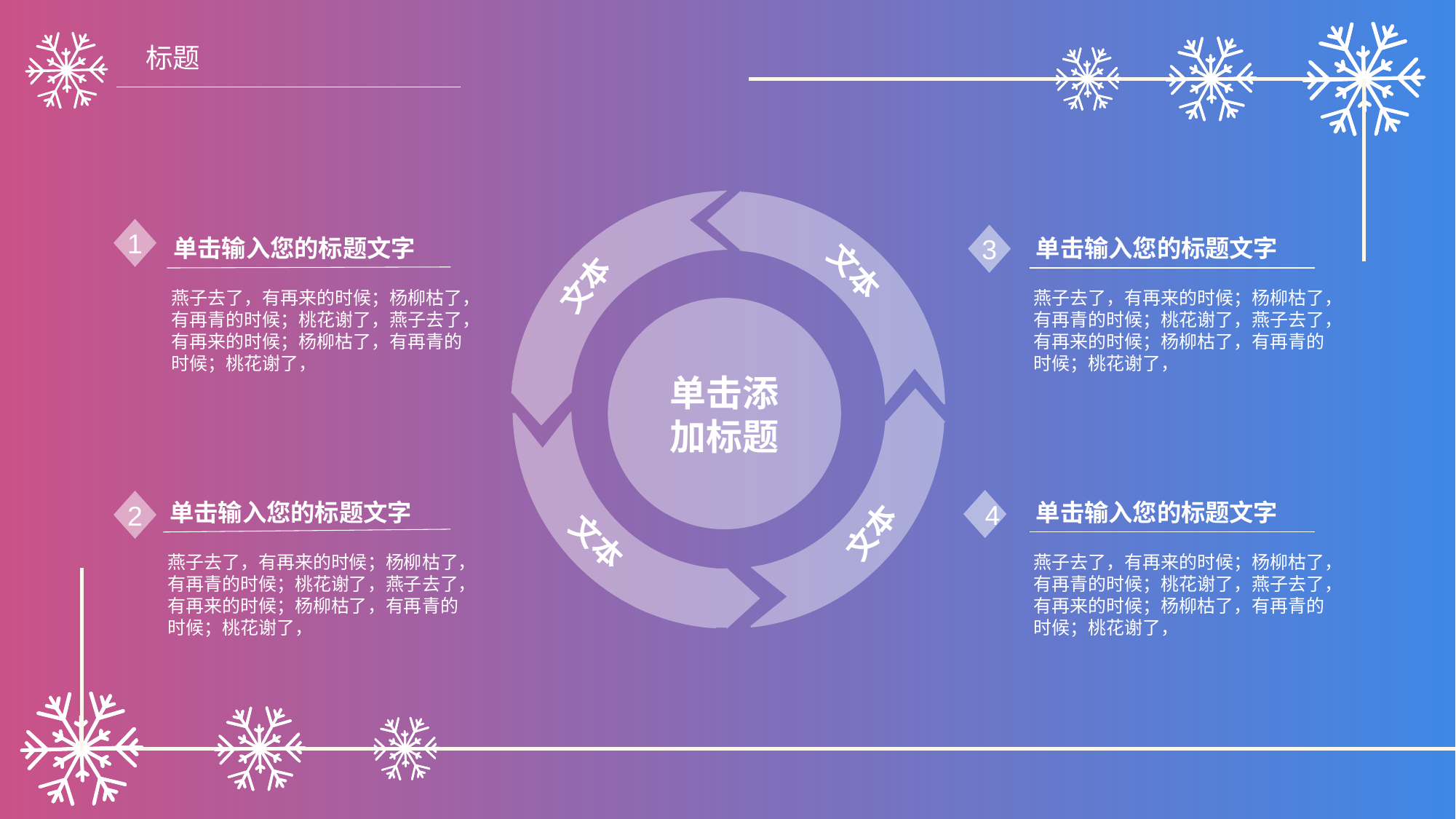

标题

文本
文本
单击添加标题
文本
文本
1
3
单击输入您的标题文字
单击输入您的标题文字
燕子去了，有再来的时候；杨柳枯了，有再青的时候；桃花谢了，燕子去了，有再来的时候；杨柳枯了，有再青的时候；桃花谢了，
燕子去了，有再来的时候；杨柳枯了，有再青的时候；桃花谢了，燕子去了，有再来的时候；杨柳枯了，有再青的时候；桃花谢了，
4
2
单击输入您的标题文字
单击输入您的标题文字
燕子去了，有再来的时候；杨柳枯了，有再青的时候；桃花谢了，燕子去了，有再来的时候；杨柳枯了，有再青的时候；桃花谢了，
燕子去了，有再来的时候；杨柳枯了，有再青的时候；桃花谢了，燕子去了，有再来的时候；杨柳枯了，有再青的时候；桃花谢了，